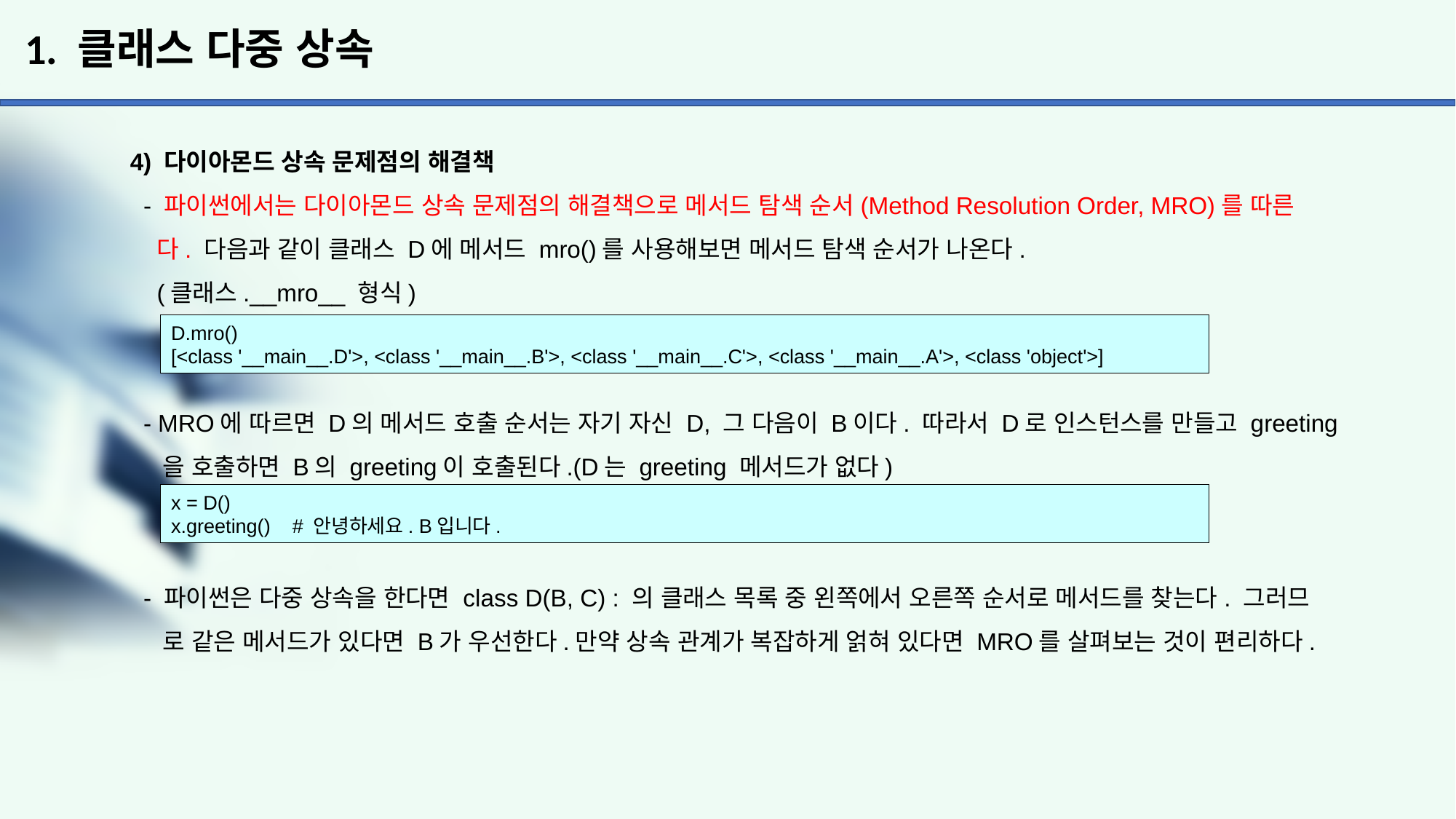

# 1. 클래스 다중 상속
4) 다이아몬드 상속 문제점의 해결책
  - 파이썬에서는 다이아몬드 상속 문제점의 해결책으로 메서드 탐색 순서(Method Resolution Order, MRO)를 따른
    다. 다음과 같이 클래스 D에 메서드 mro()를 사용해보면 메서드 탐색 순서가 나온다.
    (클래스.__mro__ 형식)

  - MRO에 따르면 D의 메서드 호출 순서는 자기 자신 D, 그 다음이 B이다. 따라서 D로 인스턴스를 만들고 greeting
    을 호출하면 B의 greeting이 호출된다.(D는 greeting 메서드가 없다)

  - 파이썬은 다중 상속을 한다면 class D(B, C) : 의 클래스 목록 중 왼쪽에서 오른쪽 순서로 메서드를 찾는다. 그러므
    로 같은 메서드가 있다면 B가 우선한다.만약 상속 관계가 복잡하게 얽혀 있다면 MRO를 살펴보는 것이 편리하다.
D.mro()
[<class '__main__.D'>, <class '__main__.B'>, <class '__main__.C'>, <class '__main__.A'>, <class 'object'>]
x = D()
x.greeting()    # 안녕하세요. B입니다.